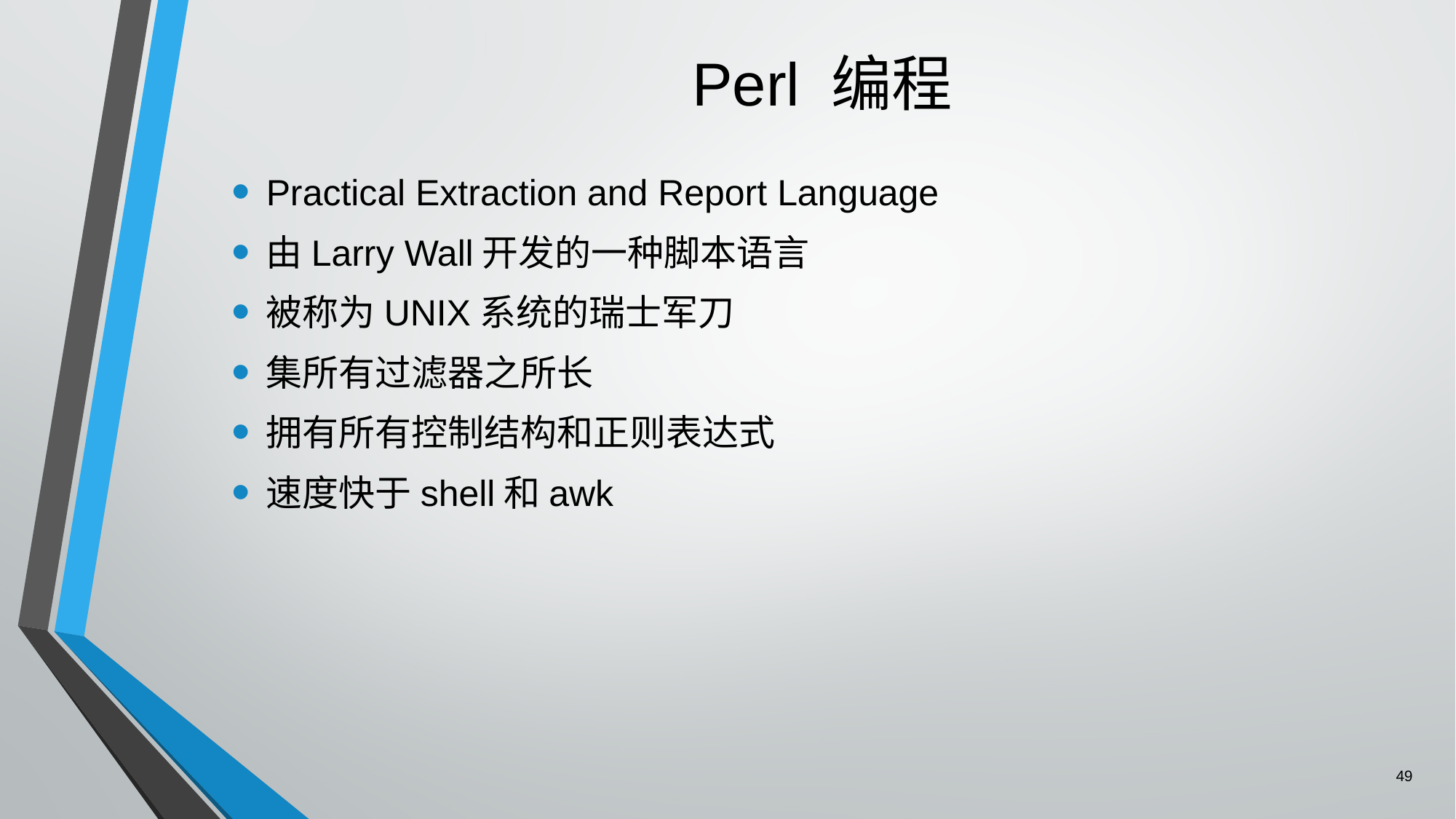

# Perl 编程
Practical Extraction and Report Language
由Larry Wall开发的一种脚本语言
被称为UNIX系统的瑞士军刀
集所有过滤器之所长
拥有所有控制结构和正则表达式
速度快于shell和awk
49